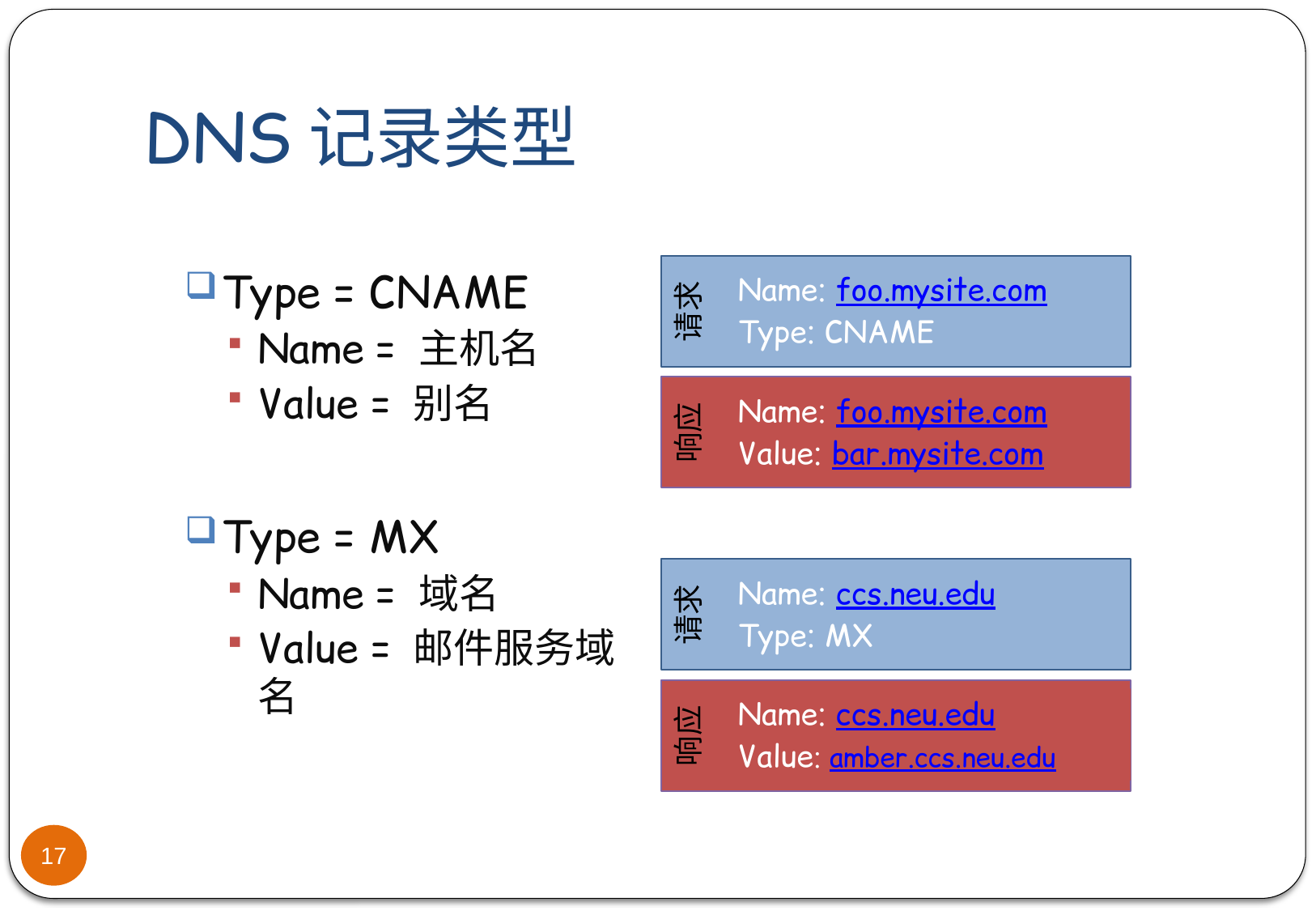

# DNS记录类型

Name: foo.mysite.com
Type: CNAME
请求
Type = CNAME
Name = 主机名
Value = 别名

Type = MX
Name = 域名
Value = 邮件服务域名

Name: foo.mysite.com
Value: bar.mysite.com
响应

Name: ccs.neu.edu
Type: MX
请求

Name: ccs.neu.edu
Value: amber.ccs.neu.edu
响应
17